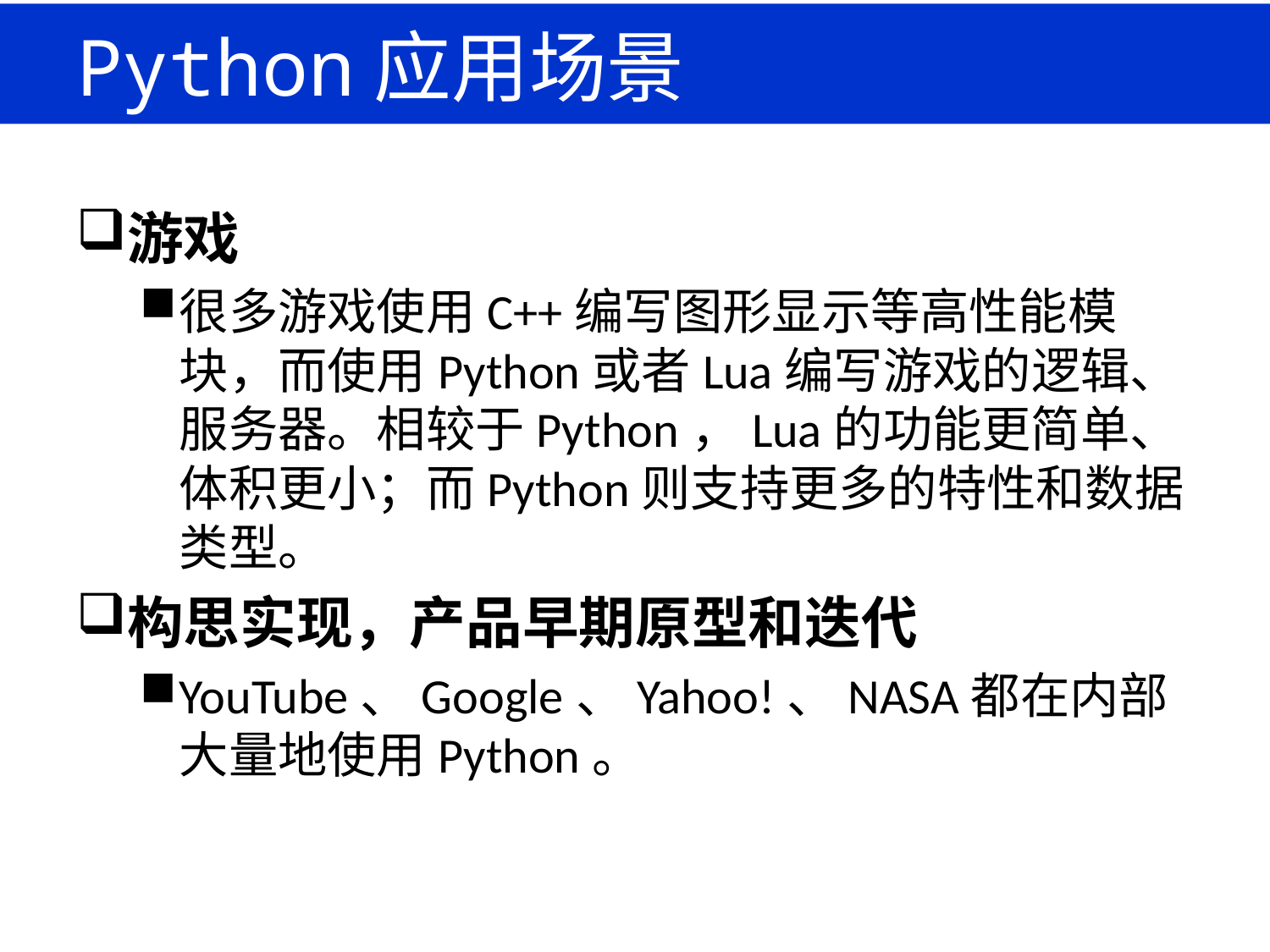

# Python应用场景
游戏
很多游戏使用C++编写图形显示等高性能模块，而使用Python或者Lua编写游戏的逻辑、服务器。相较于Python，Lua的功能更简单、体积更小；而Python则支持更多的特性和数据类型。
构思实现，产品早期原型和迭代
YouTube、Google、Yahoo!、NASA都在内部大量地使用Python。